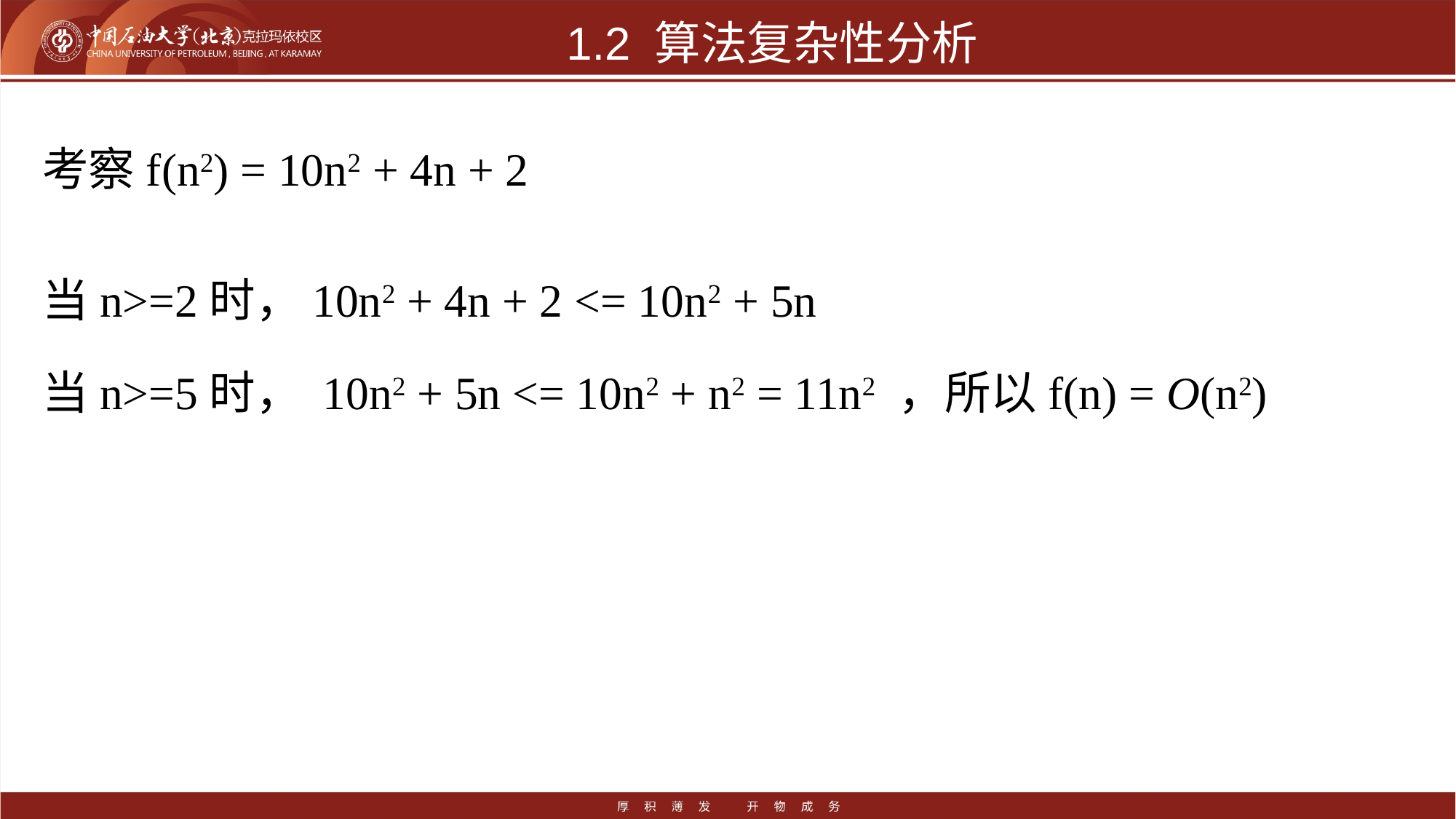

# 1.2 算法复杂性分析
考察f(n2) = 10n2 + 4n + 2
当n>=2时，10n2 + 4n + 2 <= 10n2 + 5n
当n>=5时， 10n2 + 5n <= 10n2 + n2 = 11n2 ，所以f(n) = O(n2)